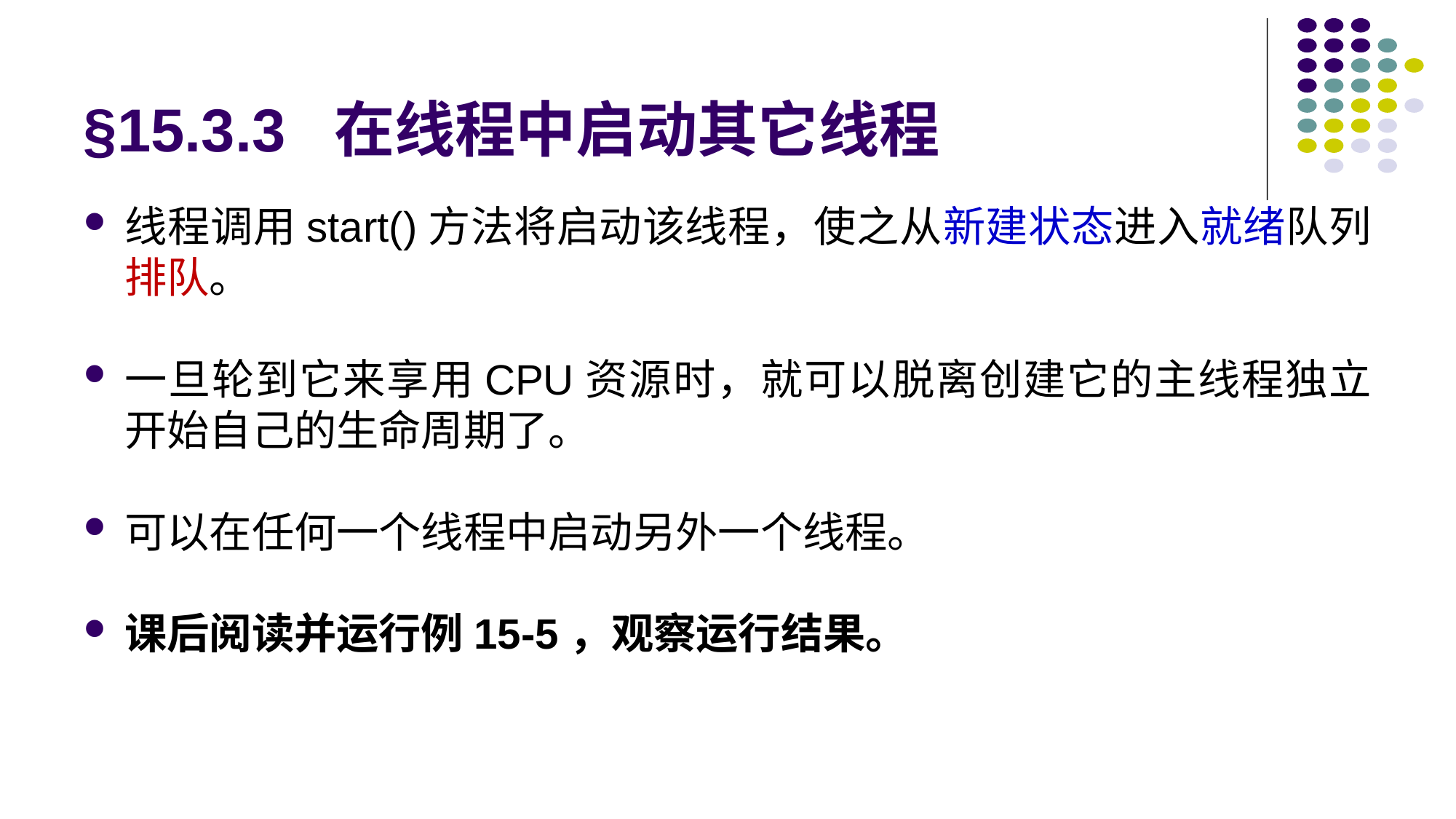

# §15.3.3  在线程中启动其它线程
线程调用start()方法将启动该线程，使之从新建状态进入就绪队列排队。

一旦轮到它来享用CPU资源时，就可以脱离创建它的主线程独立开始自己的生命周期了。

可以在任何一个线程中启动另外一个线程。

课后阅读并运行例15-5，观察运行结果。
49